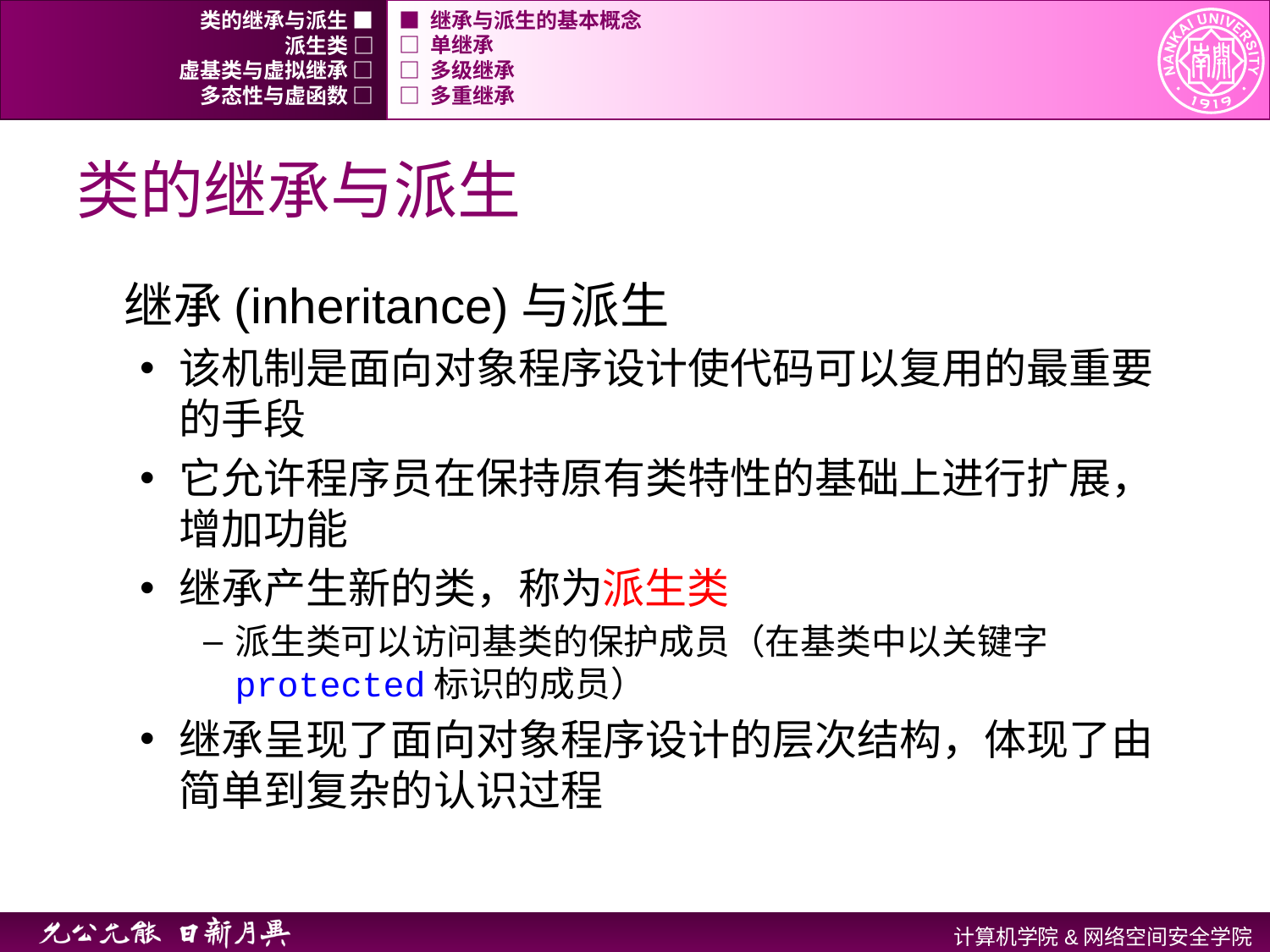

类的继承与派生 ■
■ 继承与派生的基本概念
派生类 □
□ 单继承
虚基类与虚拟继承 □
□ 多级继承
多态性与虚函数 □
□ 多重继承
# 类的继承与派生
继承(inheritance)与派生
该机制是面向对象程序设计使代码可以复用的最重要的手段
它允许程序员在保持原有类特性的基础上进行扩展，增加功能
继承产生新的类，称为派生类
派生类可以访问基类的保护成员（在基类中以关键字protected标识的成员）
继承呈现了面向对象程序设计的层次结构，体现了由简单到复杂的认识过程